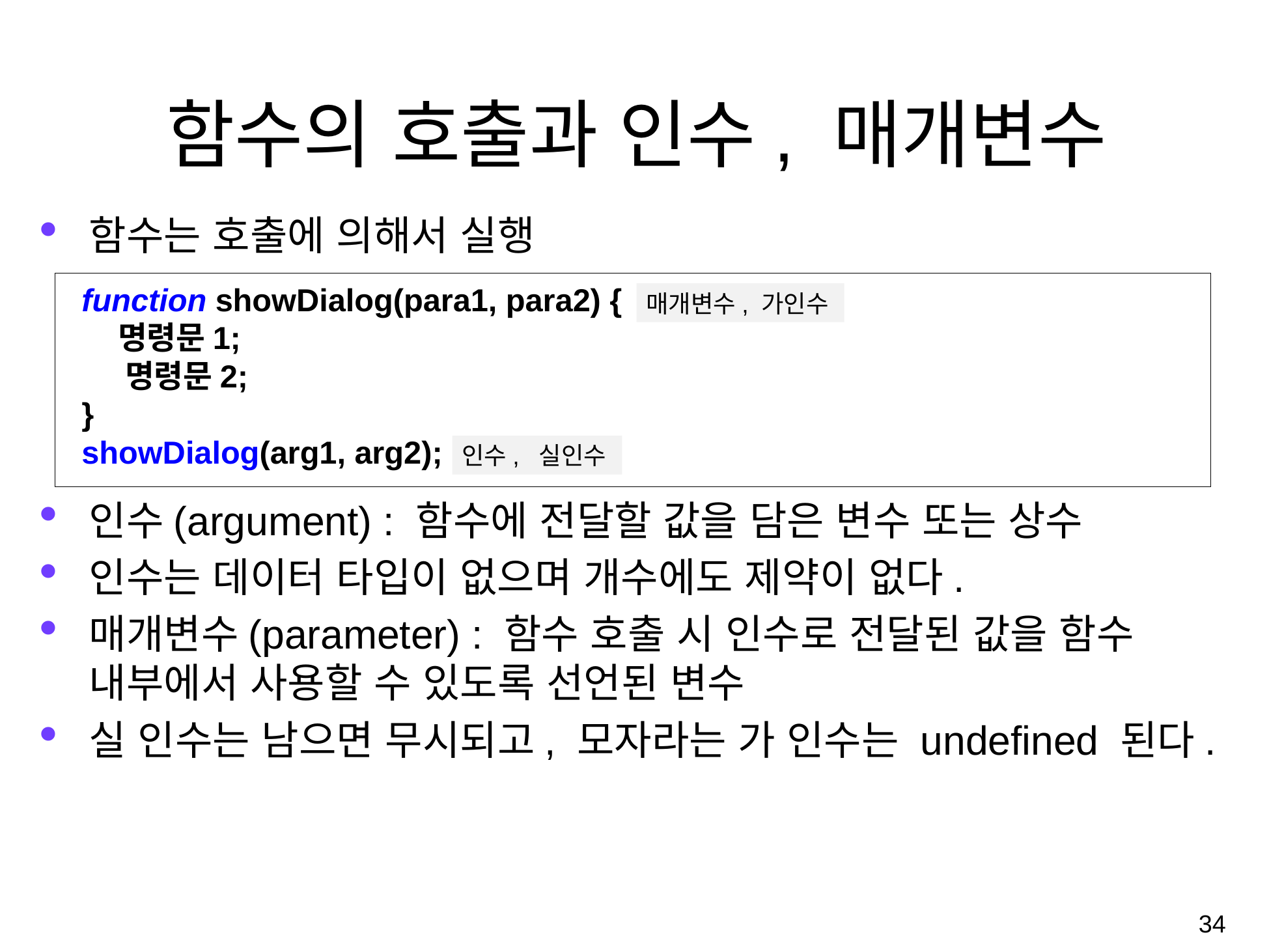

함수의 호출과 인수, 매개변수
함수는 호출에 의해서 실행

인수(argument) : 함수에 전달할 값을 담은 변수 또는 상수
인수는 데이터 타입이 없으며 개수에도 제약이 없다.
매개변수(parameter) : 함수 호출 시 인수로 전달된 값을 함수 내부에서 사용할 수 있도록 선언된 변수
실 인수는 남으면 무시되고, 모자라는 가 인수는 undefined 된다.

function showDialog(para1, para2) {
    명령문1;
    명령문2;
}
showDialog(arg1, arg2);
매개변수, 가인수
인수,  실인수
34